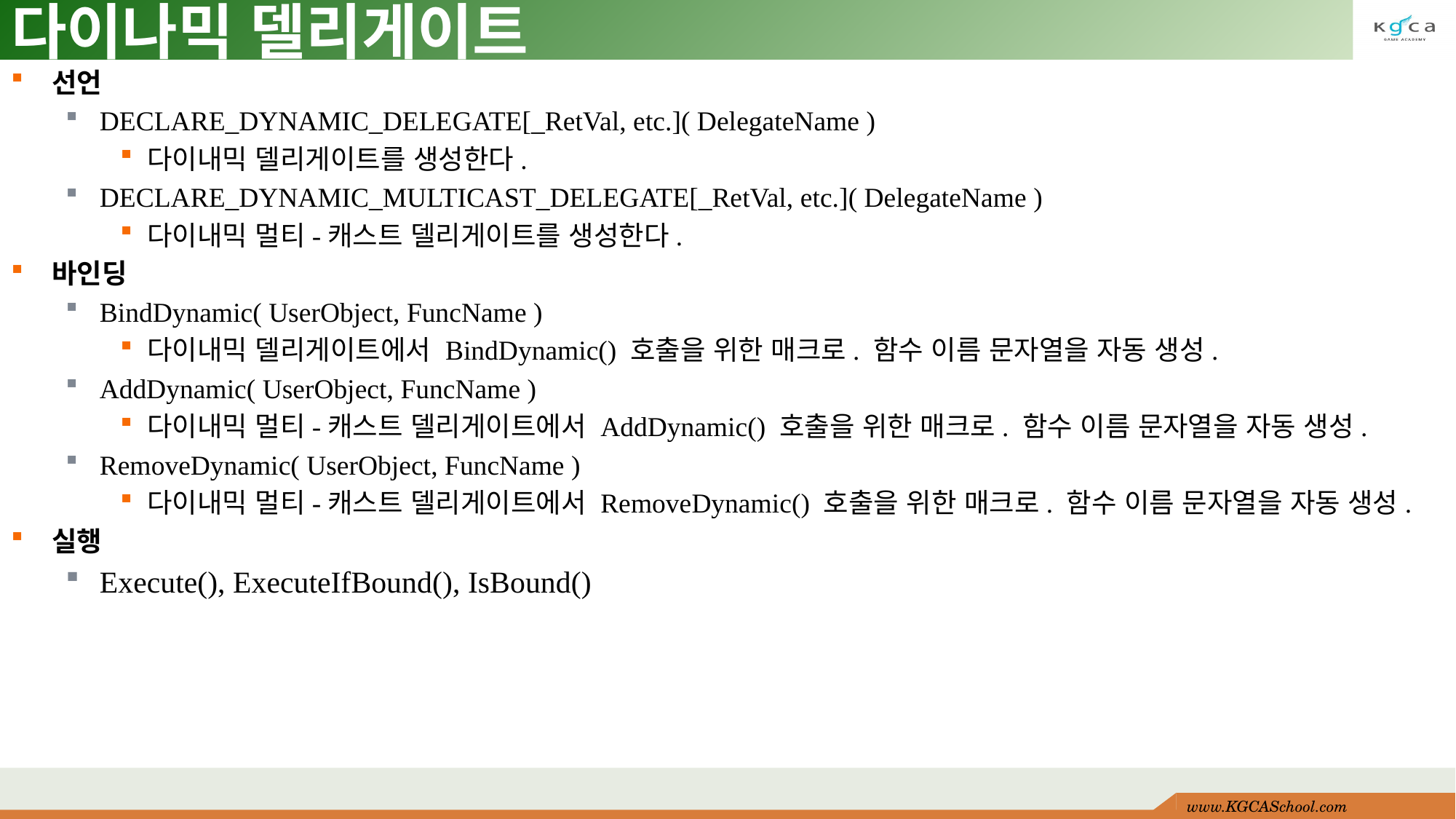

# 다이나믹 델리게이트
선언
DECLARE_DYNAMIC_DELEGATE[_RetVal, etc.]( DelegateName )
다이내믹 델리게이트를 생성한다.
DECLARE_DYNAMIC_MULTICAST_DELEGATE[_RetVal, etc.]( DelegateName )
다이내믹 멀티-캐스트 델리게이트를 생성한다.
바인딩
BindDynamic( UserObject, FuncName )
다이내믹 델리게이트에서 BindDynamic() 호출을 위한 매크로. 함수 이름 문자열을 자동 생성.
AddDynamic( UserObject, FuncName )
다이내믹 멀티-캐스트 델리게이트에서 AddDynamic() 호출을 위한 매크로. 함수 이름 문자열을 자동 생성.
RemoveDynamic( UserObject, FuncName )
다이내믹 멀티-캐스트 델리게이트에서 RemoveDynamic() 호출을 위한 매크로. 함수 이름 문자열을 자동 생성.
실행
Execute(), ExecuteIfBound(), IsBound()